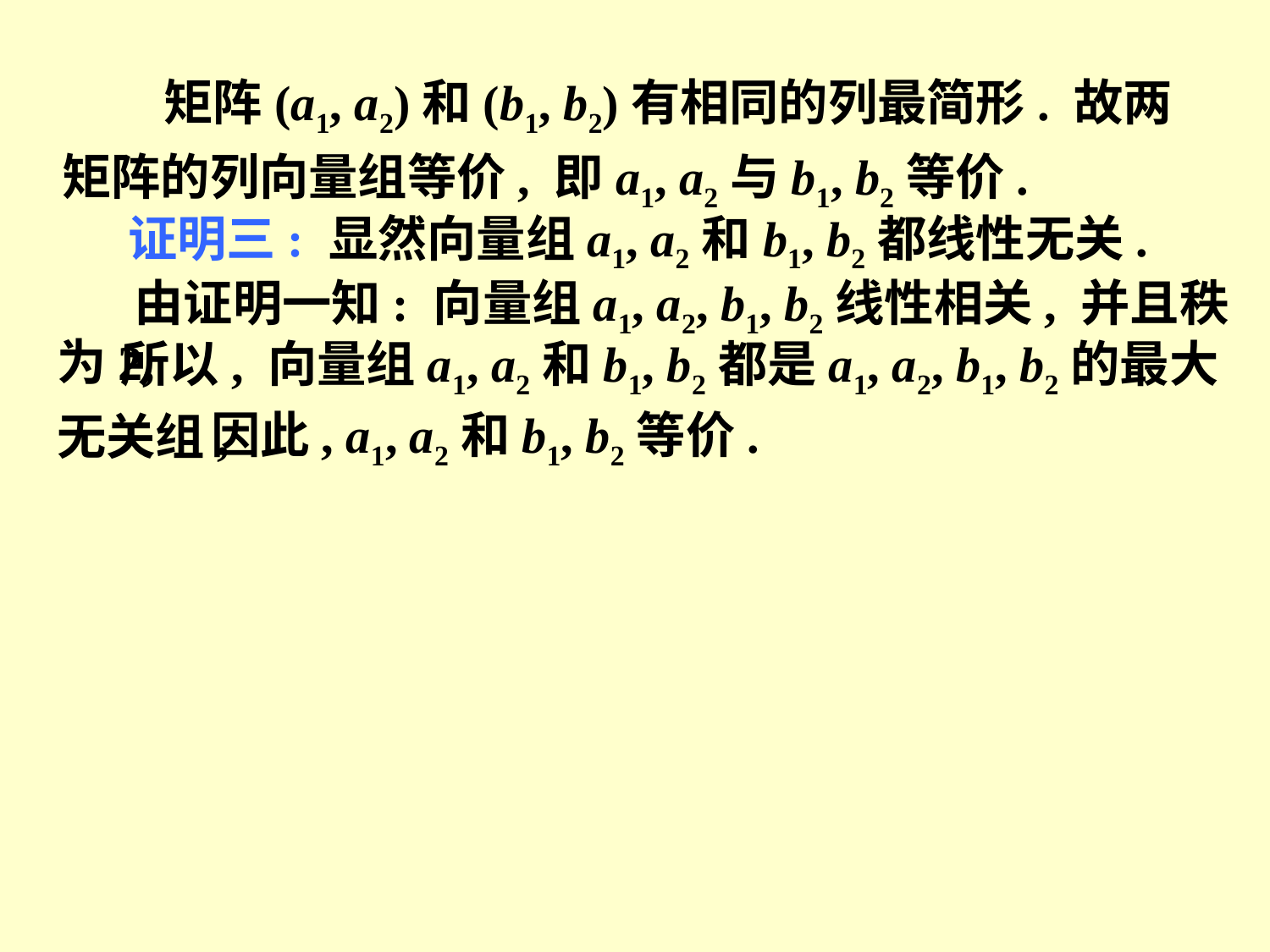

矩阵(a1, a2)和(b1, b2)有相同的列最简形. 故两矩阵的列向量组等价, 即a1, a2与b1, b2等价.
证明三: 显然向量组a1, a2和b1, b2都线性无关.
由证明一知: 向量组a1, a2, b1, b2线性相关, 并且秩
为2,
所以, 向量组a1, a2和b1, b2都是a1, a2, b1, b2的最大
因此, a1, a2和b1, b2等价.
无关组,